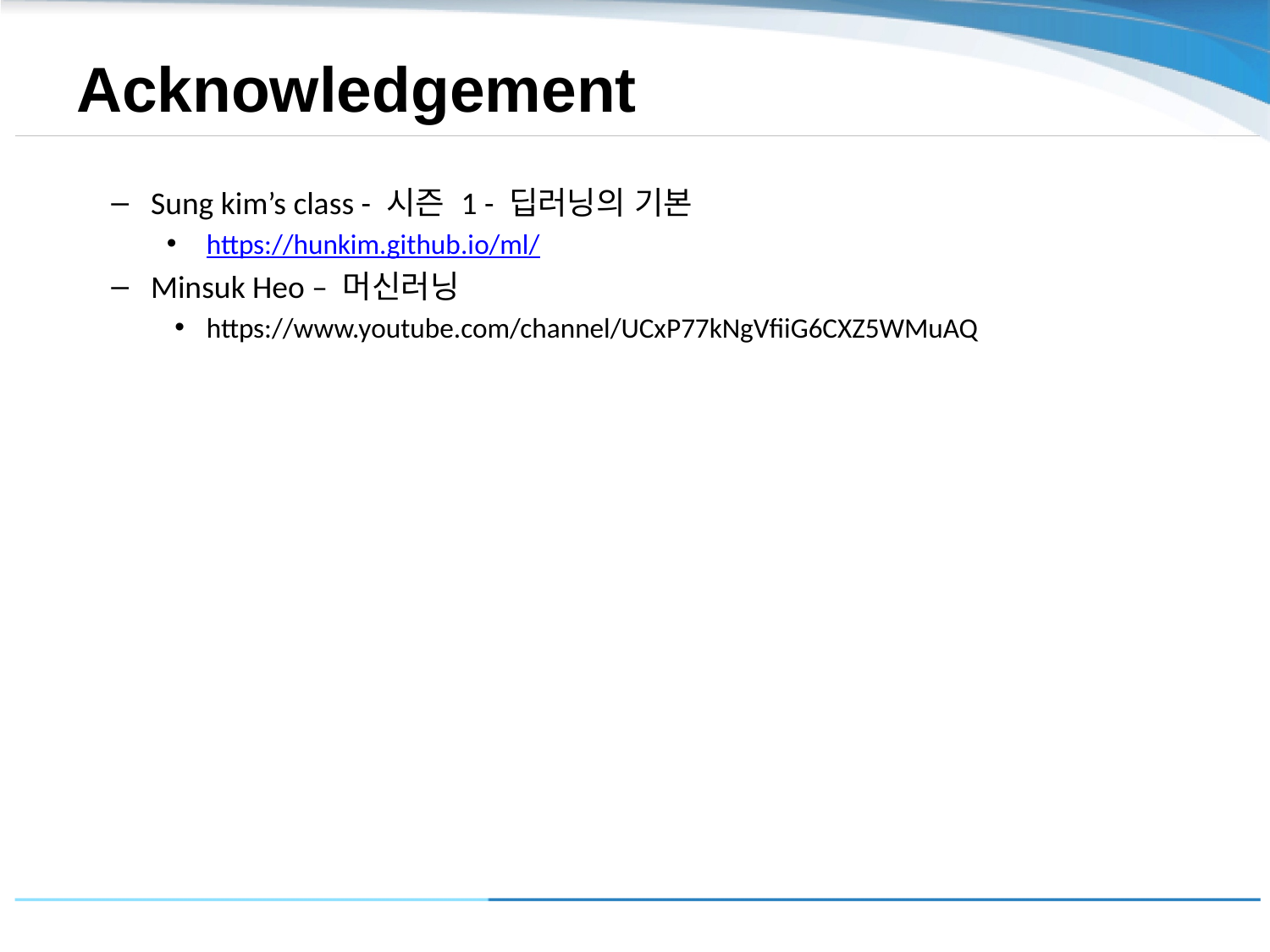

# Acknowledgement
Sung kim’s class - 시즌 1 - 딥러닝의 기본
https://hunkim.github.io/ml/
Minsuk Heo – 머신러닝
https://www.youtube.com/channel/UCxP77kNgVfiiG6CXZ5WMuAQ